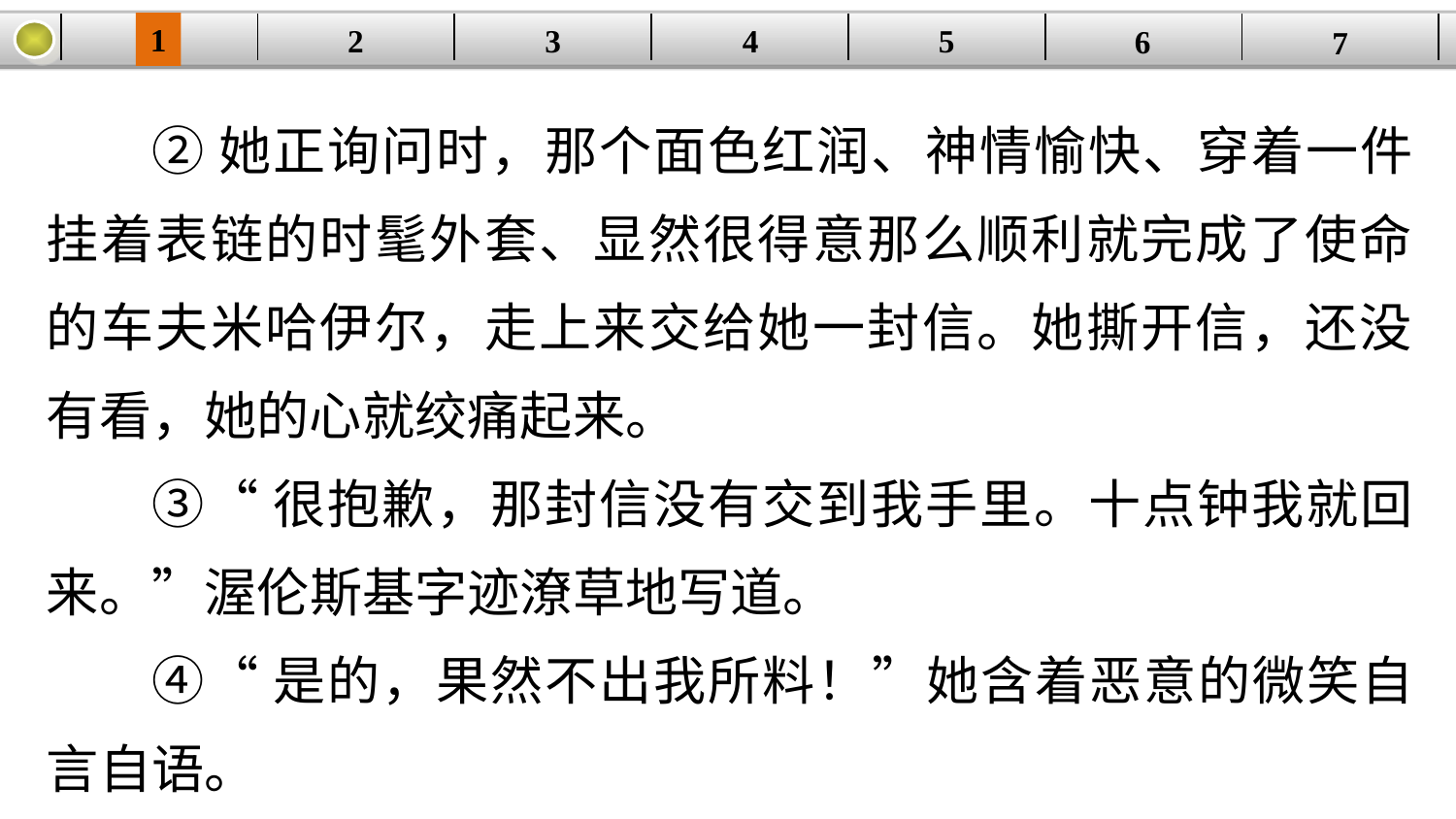

1
5
3
2
|  |  |  |  |  |  |  |
| --- | --- | --- | --- | --- | --- | --- |
4
6
7

②她正询问时，那个面色红润、神情愉快、穿着一件挂着表链的时髦外套、显然很得意那么顺利就完成了使命的车夫米哈伊尔，走上来交给她一封信。她撕开信，还没有看，她的心就绞痛起来。
③“很抱歉，那封信没有交到我手里。十点钟我就回来。”渥伦斯基字迹潦草地写道。
④“是的，果然不出我所料！”她含着恶意的微笑自言自语。